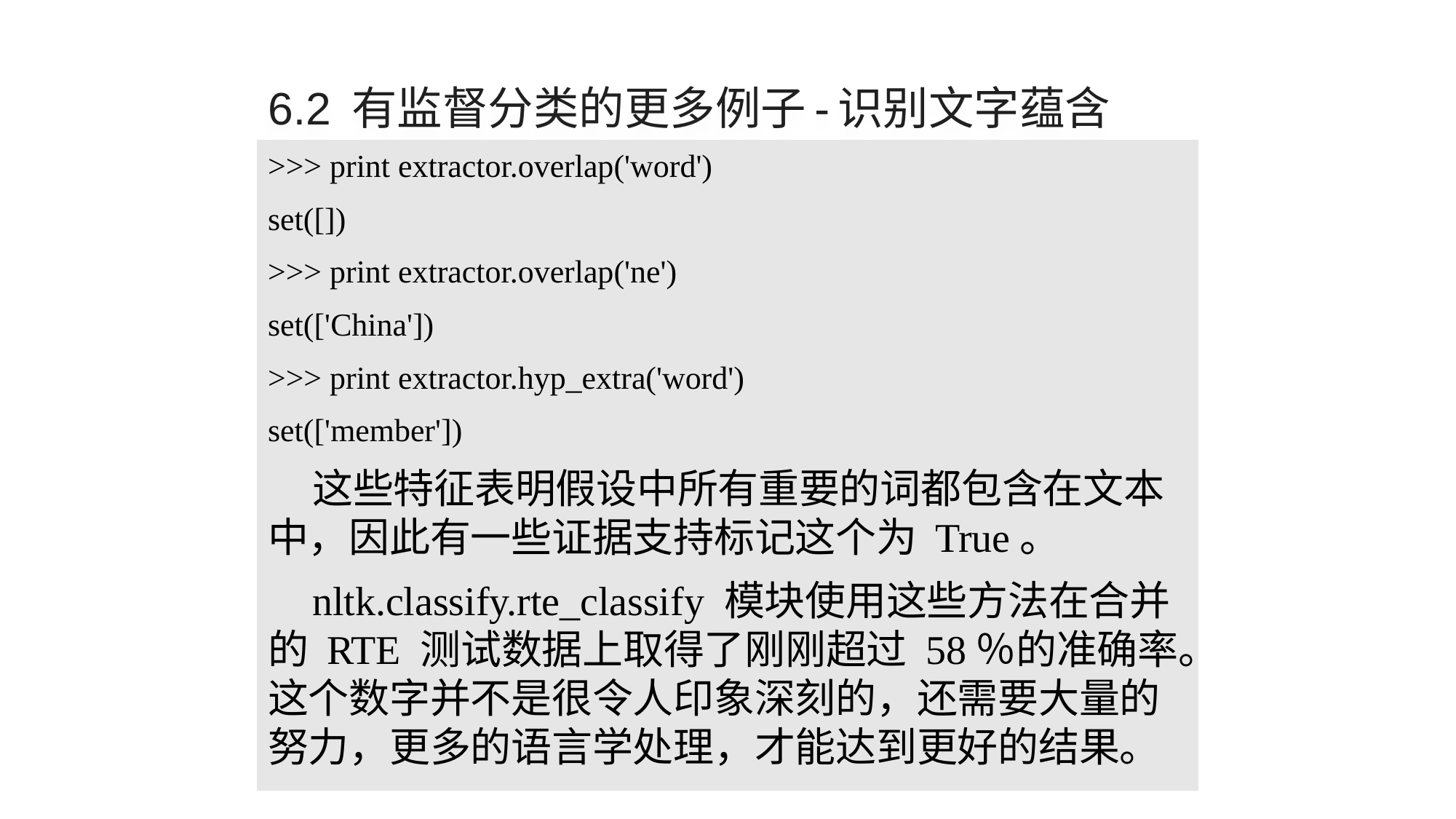

# 6.2 有监督分类的更多例子-识别文字蕴含
>>> print extractor.overlap('word')
set([])
>>> print extractor.overlap('ne')
set(['China'])
>>> print extractor.hyp_extra('word')
set(['member'])
这些特征表明假设中所有重要的词都包含在文本中，因此有一些证据支持标记这个为 True。
nltk.classify.rte_classify 模块使用这些方法在合并的 RTE 测试数据上取得了刚刚超过 58％的准确率。这个数字并不是很令人印象深刻的，还需要大量的努力，更多的语言学处理，才能达到更好的结果。